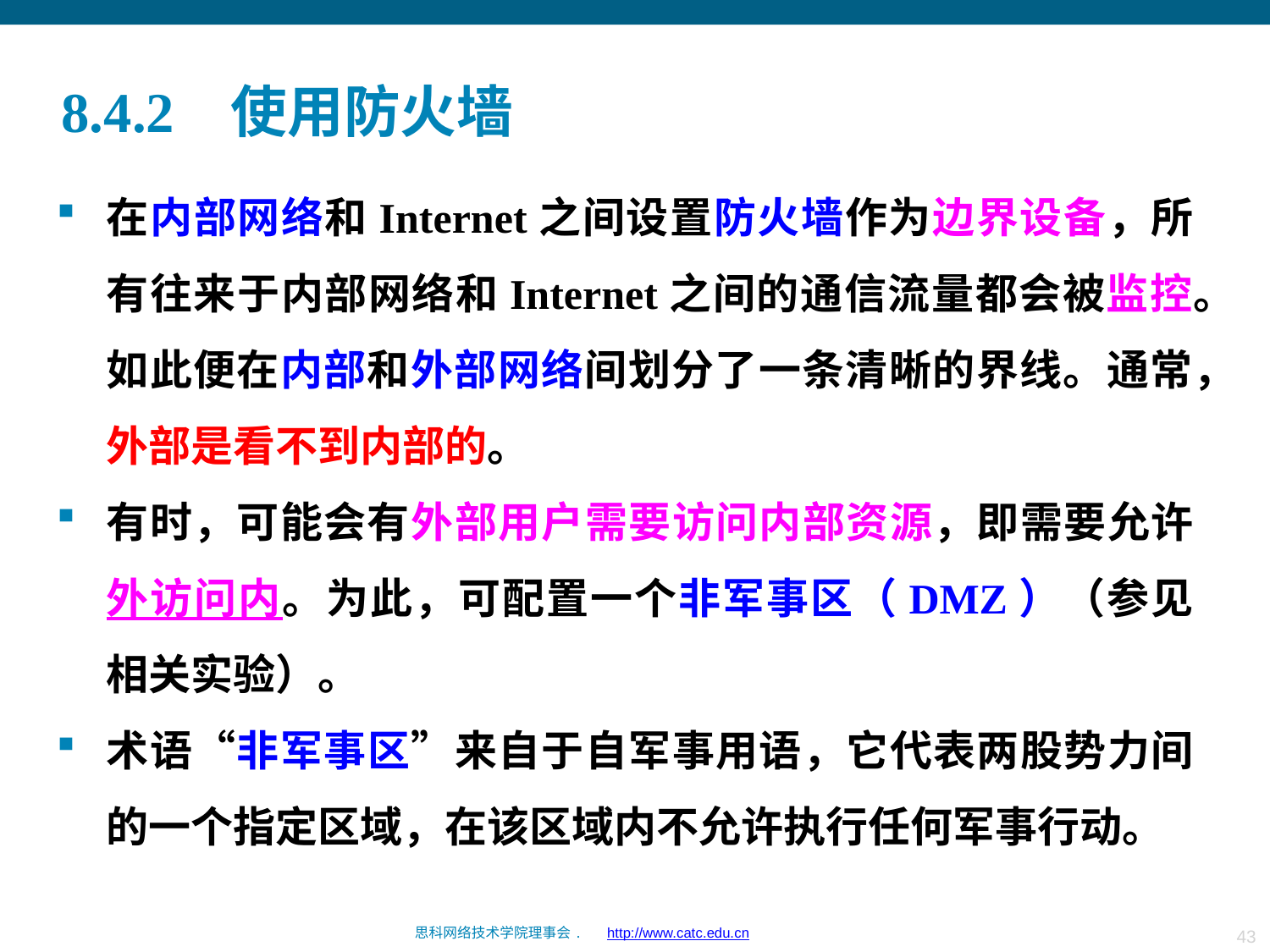

# 8.4.2   使用防火墙
在内部网络和Internet之间设置防火墙作为边界设备，所有往来于内部网络和Internet之间的通信流量都会被监控。如此便在内部和外部网络间划分了一条清晰的界线。通常，外部是看不到内部的。
有时，可能会有外部用户需要访问内部资源，即需要允许外访问内。为此，可配置一个非军事区（DMZ）（参见相关实验）。
术语“非军事区”来自于自军事用语，它代表两股势力间的一个指定区域，在该区域内不允许执行任何军事行动。